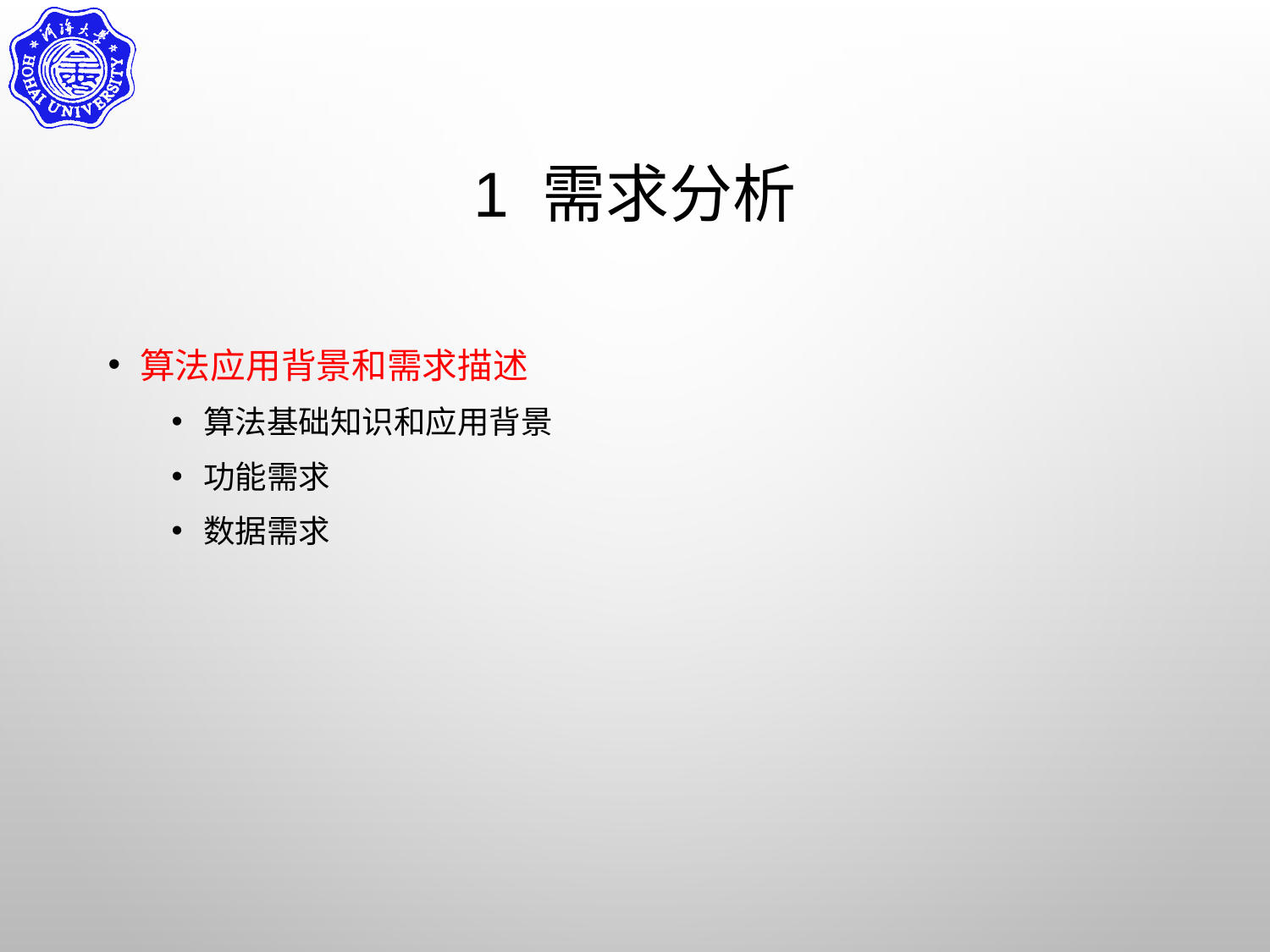

# 1 需求分析
算法应用背景和需求描述
算法基础知识和应用背景
功能需求
数据需求